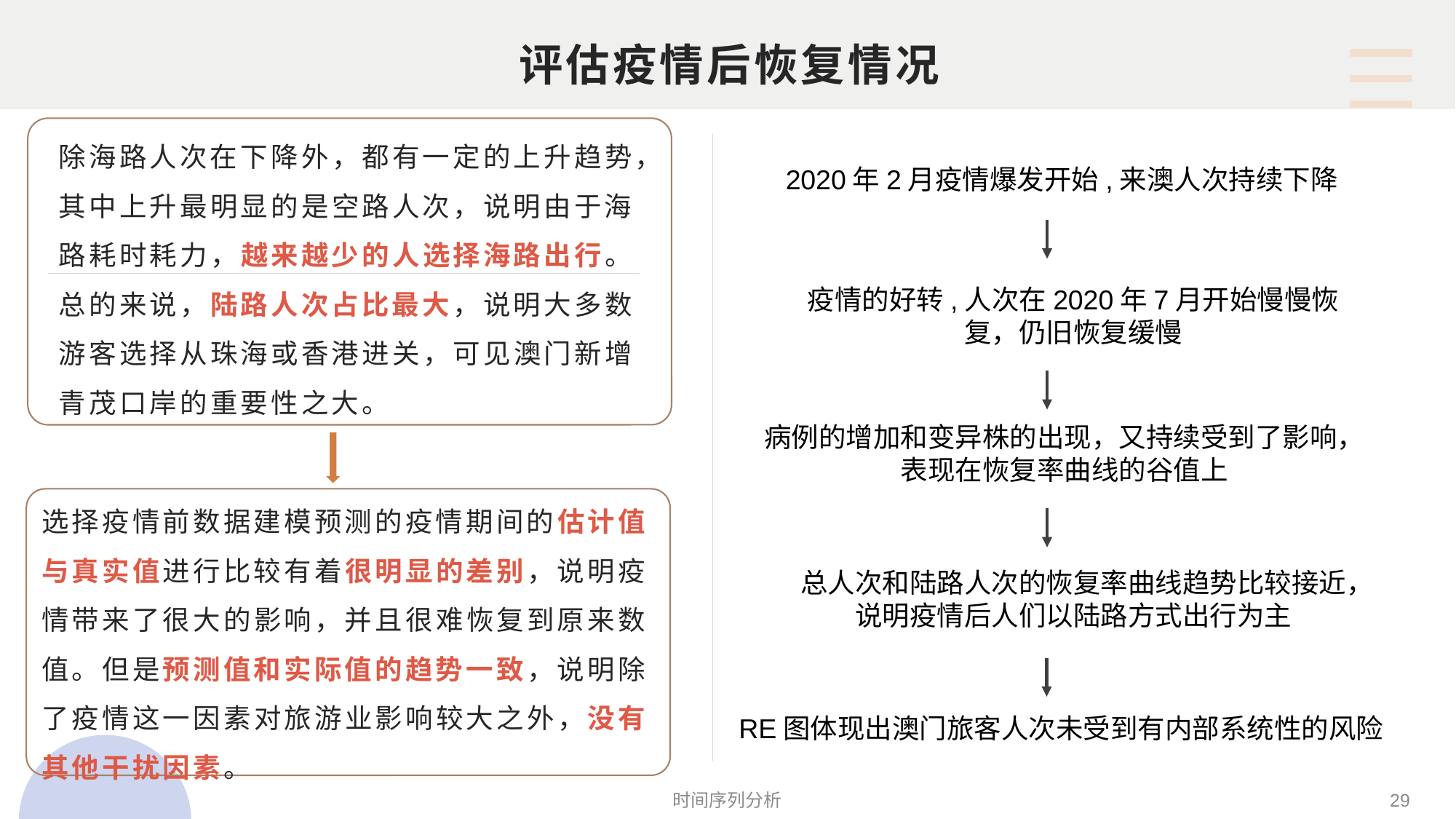

# 评估疫情后恢复情况

除海路人次在下降外，都有一定的上升趋势，其中上升最明显的是空路人次，说明由于海路耗时耗力，越来越少的人选择海路出行。
总的来说，陆路人次占比最大，说明大多数游客选择从珠海或香港进关，可见澳门新增青茂口岸的重要性之大。
2020年2月疫情爆发开始,来澳人次持续下降
疫情的好转,人次在2020年7月开始慢慢恢复，仍旧恢复缓慢
病例的增加和变异株的出现，又持续受到了影响，表现在恢复率曲线的谷值上

选择疫情前数据建模预测的疫情期间的估计值与真实值进行比较有着很明显的差别，说明疫情带来了很大的影响，并且很难恢复到原来数值。但是预测值和实际值的趋势一致，说明除了疫情这一因素对旅游业影响较大之外，没有其他干扰因素。

总人次和陆路人次的恢复率曲线趋势比较接近，说明疫情后人们以陆路方式出行为主
RE图体现出澳门旅客人次未受到有内部系统性的风险
时间序列分析
29